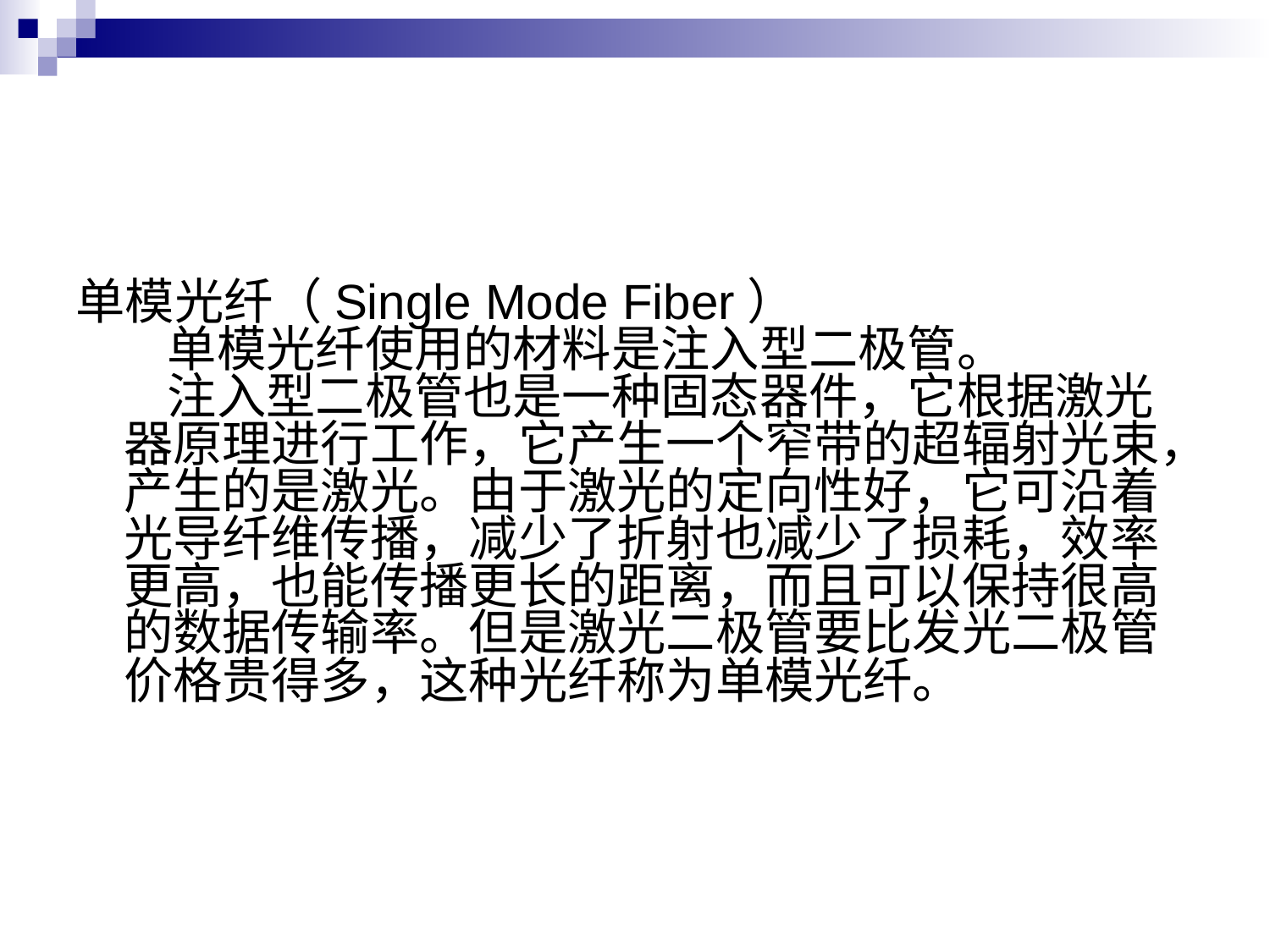

#
单模光纤（Single Mode Fiber）
    单模光纤使用的材料是注入型二极管。
    注入型二极管也是一种固态器件，它根据激光器原理进行工作，它产生一个窄带的超辐射光束，产生的是激光。由于激光的定向性好，它可沿着光导纤维传播，减少了折射也减少了损耗，效率更高，也能传播更长的距离，而且可以保持很高的数据传输率。但是激光二极管要比发光二极管价格贵得多，这种光纤称为单模光纤。